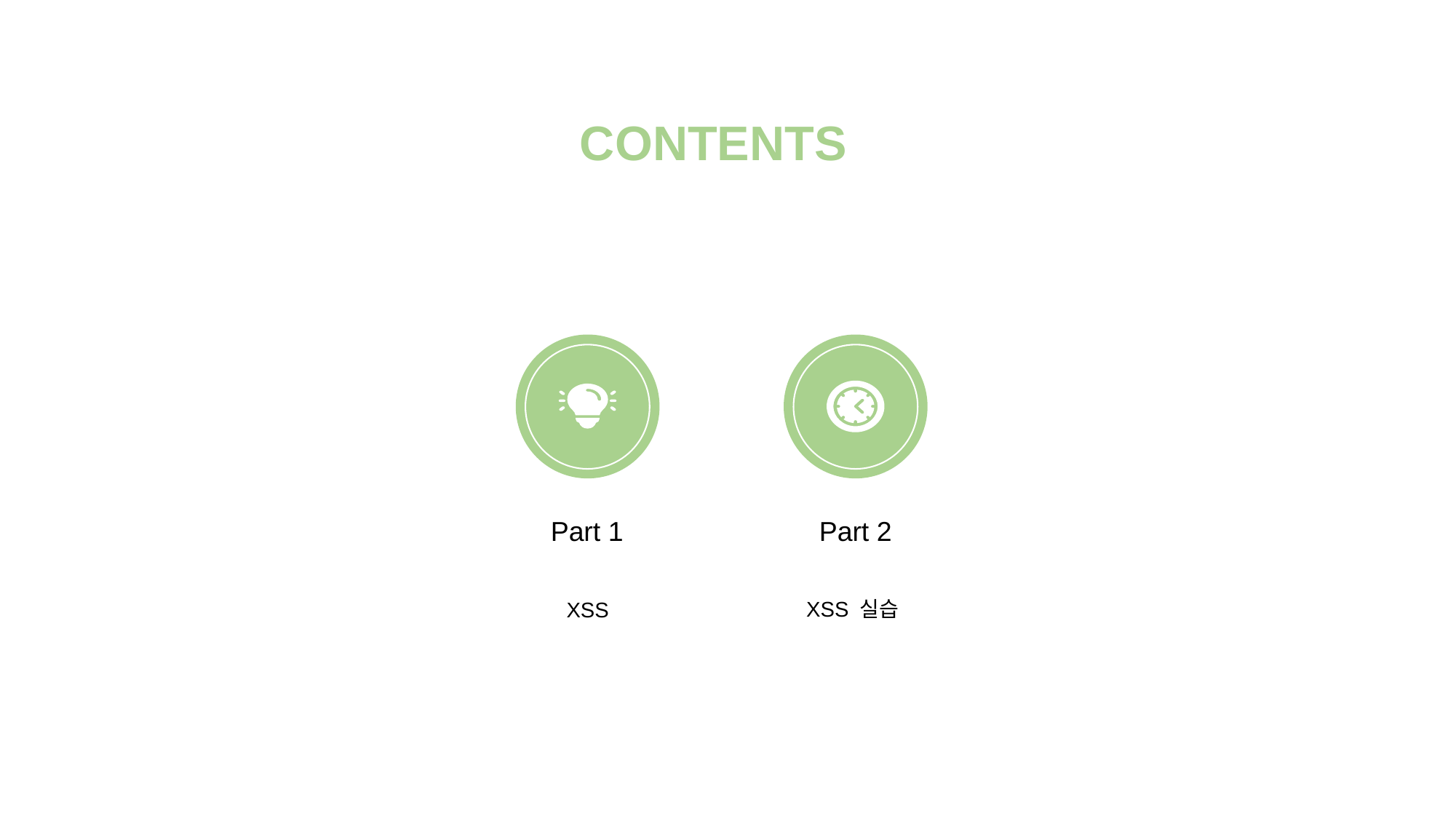

CONTENTS

Part 1
Part 2
XSS 실습
XSS